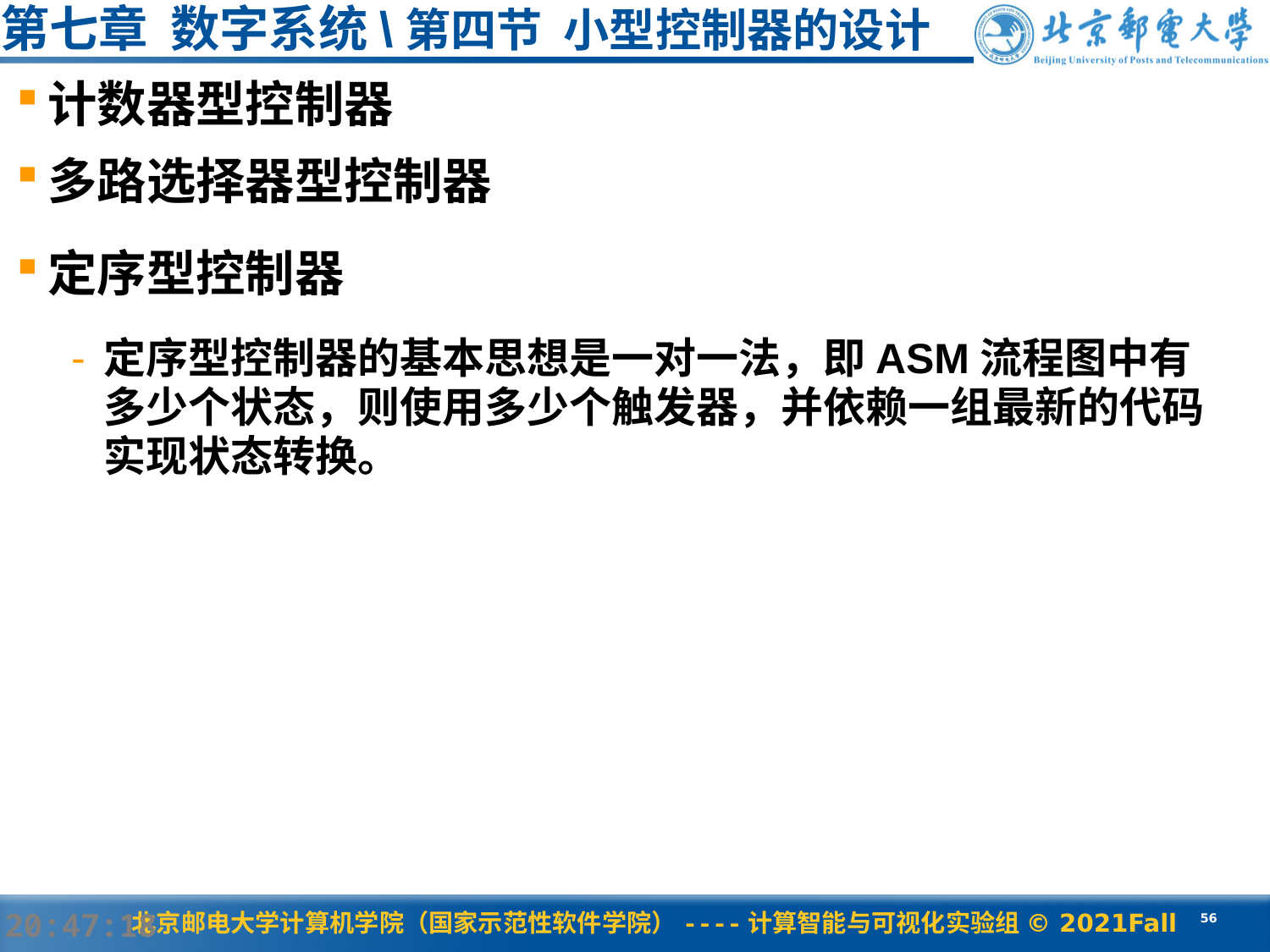

# 第七章  数字系统\第四节  小型控制器的设计
计数器型控制器
多路选择器型控制器
定序型控制器
定序型控制器的基本思想是一对一法，即ASM流程图中有多少个状态，则使用多少个触发器，并依赖一组最新的代码实现状态转换。